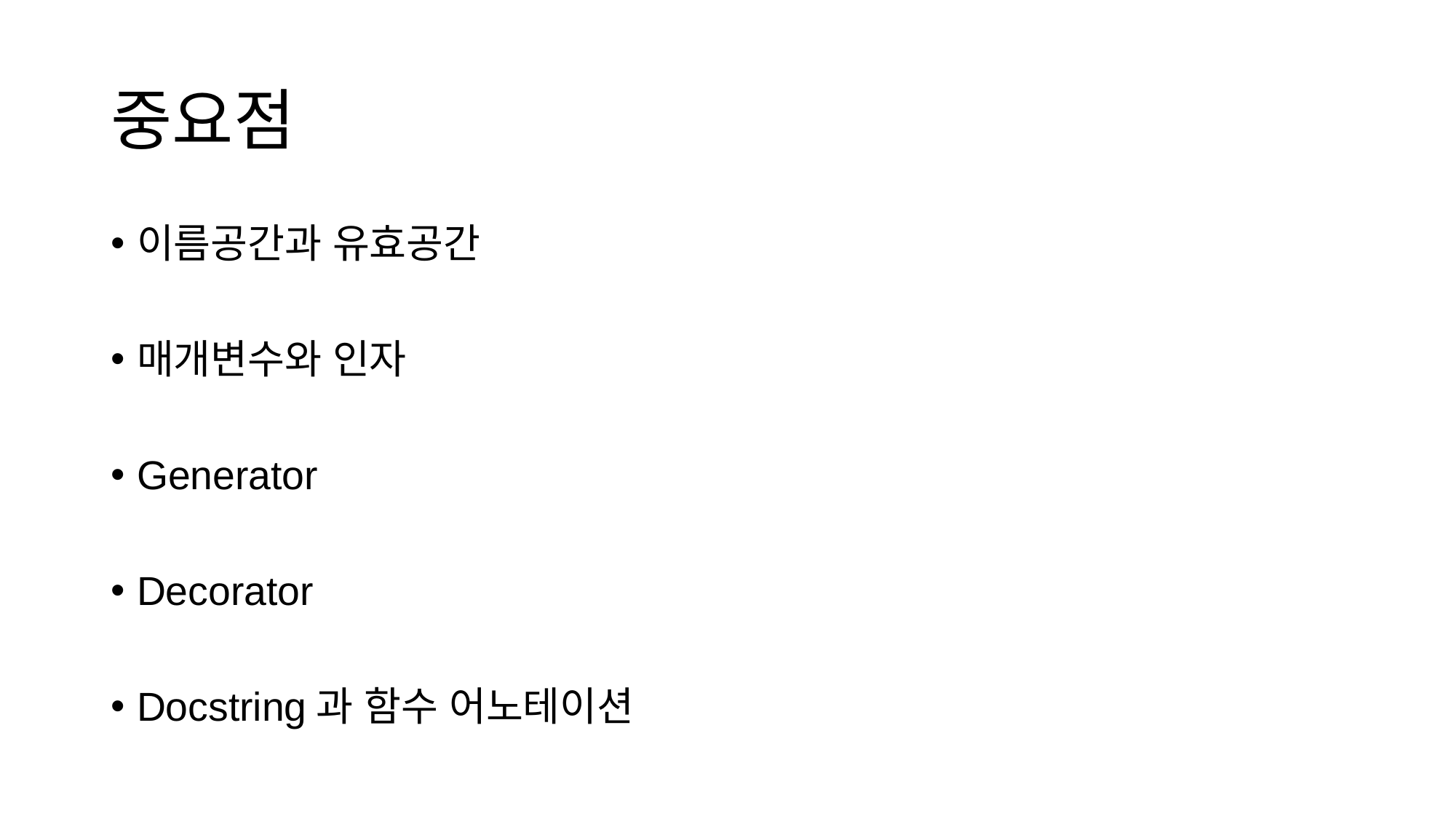

# 중요점
이름공간과 유효공간

매개변수와 인자

Generator

Decorator

Docstring과 함수 어노테이션